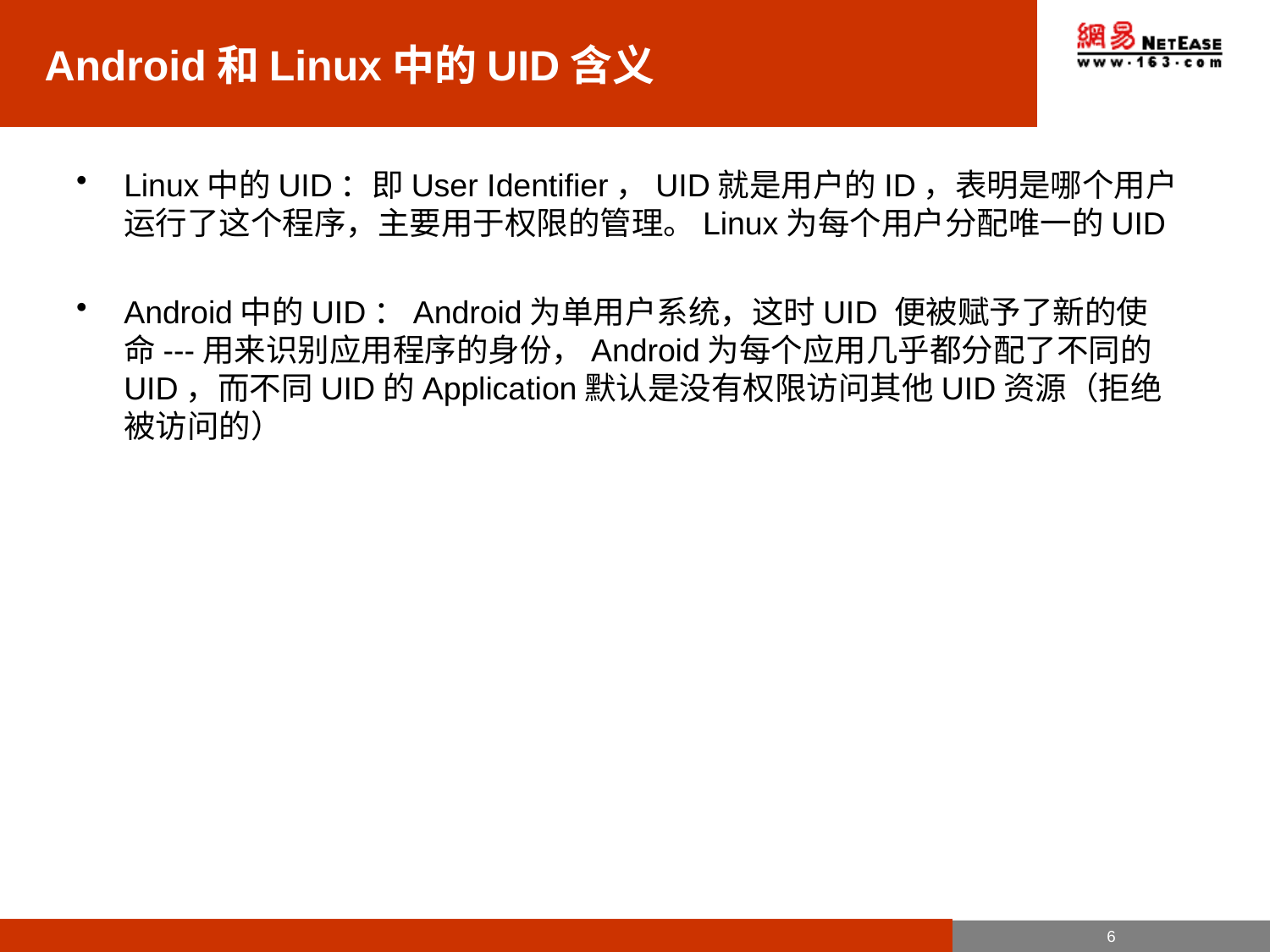

# Android和Linux中的UID含义
Linux中的UID：即User Identifier，UID就是用户的ID，表明是哪个用户运行了这个程序，主要用于权限的管理。Linux为每个用户分配唯一的UID

Android中的UID：Android为单用户系统，这时UID 便被赋予了新的使命---用来识别应用程序的身份，Android为每个应用几乎都分配了不同的UID，而不同UID的Application默认是没有权限访问其他UID资源（拒绝被访问的）

6